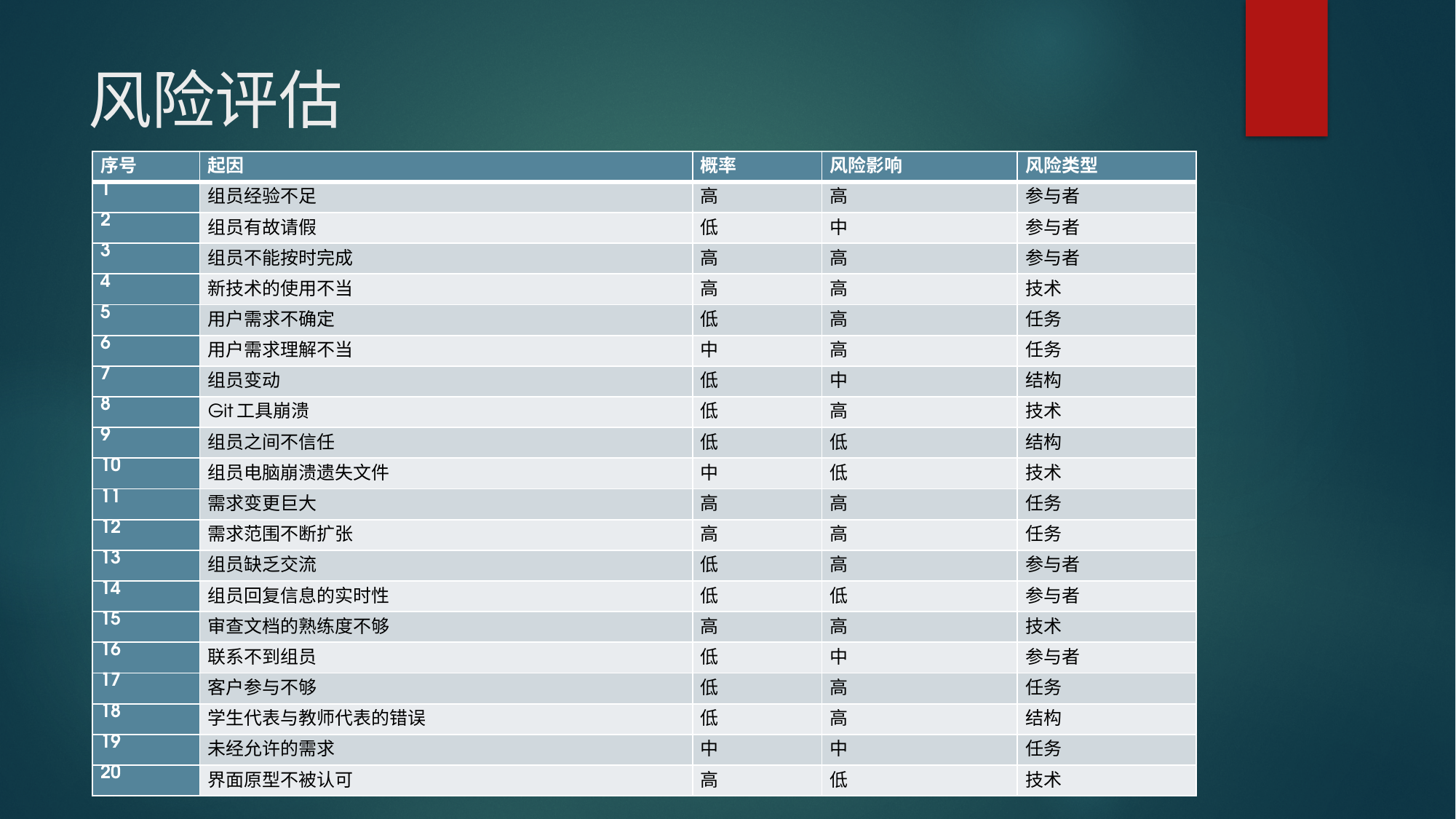

# 风险评估
| 序号 | 起因 | 概率 | 风险影响 | 风险类型 |
| --- | --- | --- | --- | --- |
| 1 | 组员经验不足 | 高 | 高 | 参与者 |
| 2 | 组员有故请假 | 低 | 中 | 参与者 |
| 3 | 组员不能按时完成 | 高 | 高 | 参与者 |
| 4 | 新技术的使用不当 | 高 | 高 | 技术 |
| 5 | 用户需求不确定 | 低 | 高 | 任务 |
| 6 | 用户需求理解不当 | 中 | 高 | 任务 |
| 7 | 组员变动 | 低 | 中 | 结构 |
| 8 | Git工具崩溃 | 低 | 高 | 技术 |
| 9 | 组员之间不信任 | 低 | 低 | 结构 |
| 10 | 组员电脑崩溃遗失文件 | 中 | 低 | 技术 |
| 11 | 需求变更巨大 | 高 | 高 | 任务 |
| 12 | 需求范围不断扩张 | 高 | 高 | 任务 |
| 13 | 组员缺乏交流 | 低 | 高 | 参与者 |
| 14 | 组员回复信息的实时性 | 低 | 低 | 参与者 |
| 15 | 审查文档的熟练度不够 | 高 | 高 | 技术 |
| 16 | 联系不到组员 | 低 | 中 | 参与者 |
| 17 | 客户参与不够 | 低 | 高 | 任务 |
| 18 | 学生代表与教师代表的错误 | 低 | 高 | 结构 |
| 19 | 未经允许的需求 | 中 | 中 | 任务 |
| 20 | 界面原型不被认可 | 高 | 低 | 技术 |